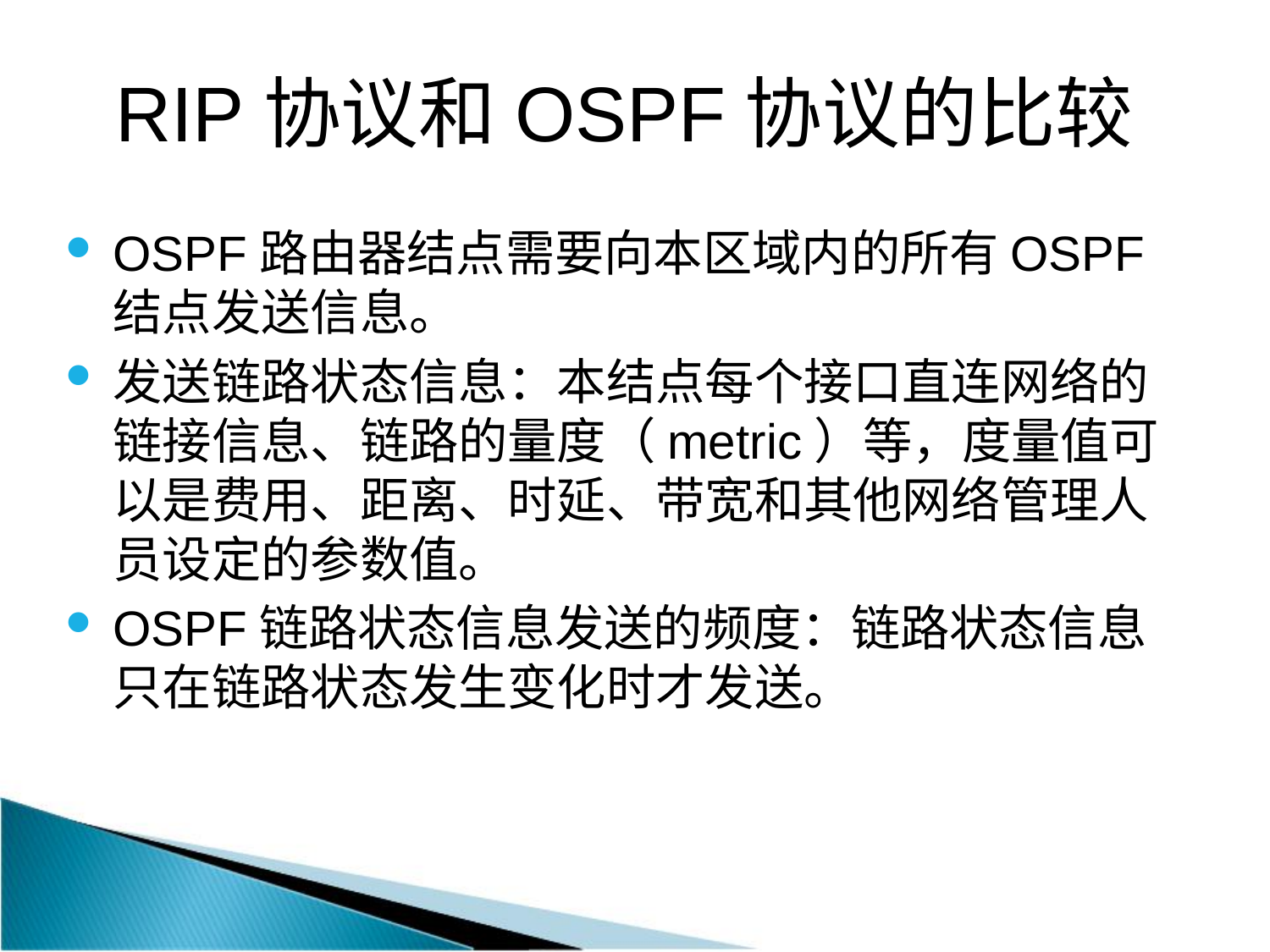

# RIP协议和OSPF协议的比较
OSPF路由器结点需要向本区域内的所有OSPF 结点发送信息。
发送链路状态信息：本结点每个接口直连网络的链接信息、链路的量度（metric）等，度量值可以是费用、距离、时延、带宽和其他网络管理人员设定的参数值。
OSPF链路状态信息发送的频度：链路状态信息只在链路状态发生变化时才发送。